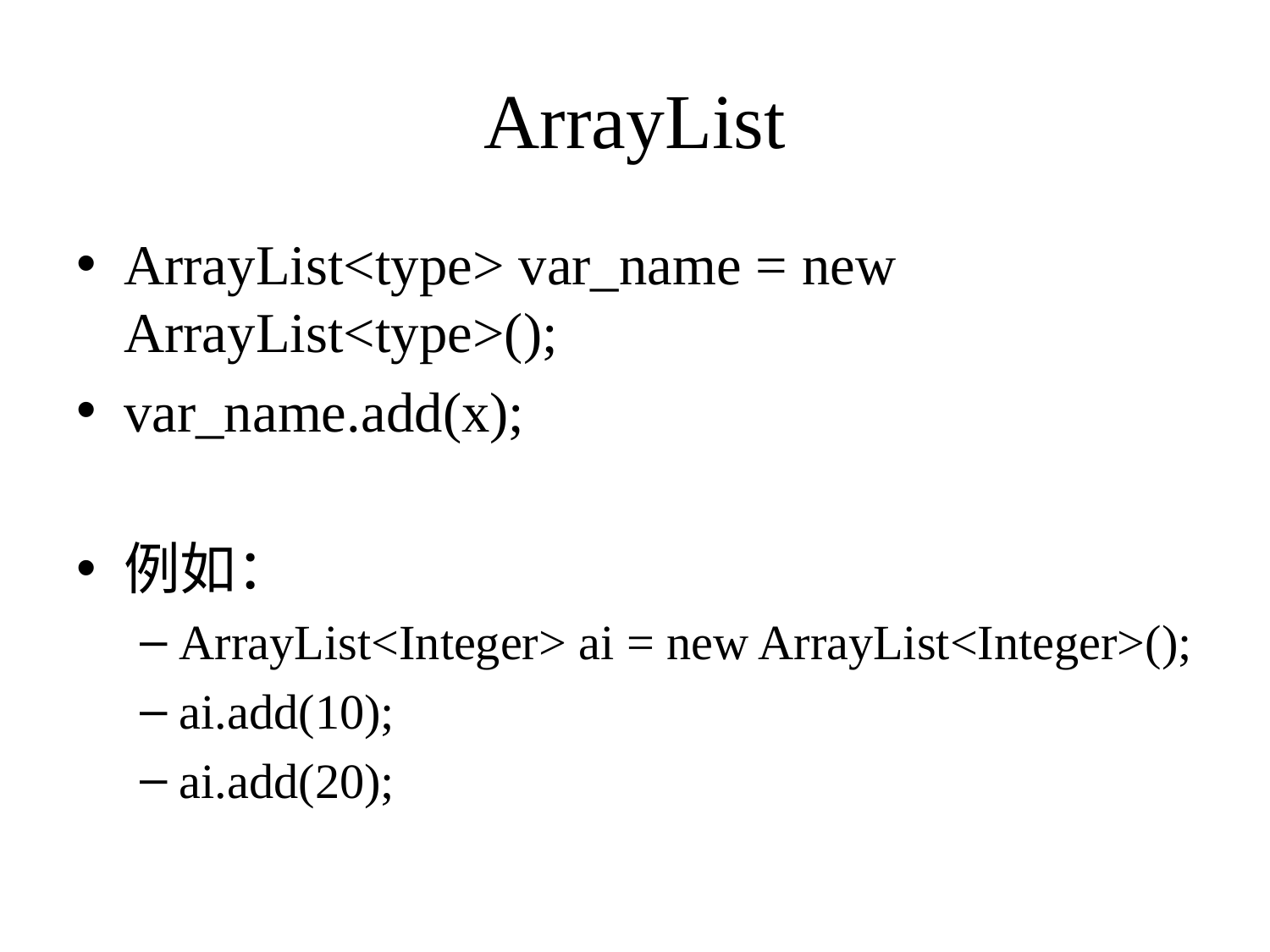

# ArrayList
ArrayList<type> var_name = new ArrayList<type>();
var_name.add(x);

例如：
ArrayList<Integer> ai = new ArrayList<Integer>();
ai.add(10);
ai.add(20);